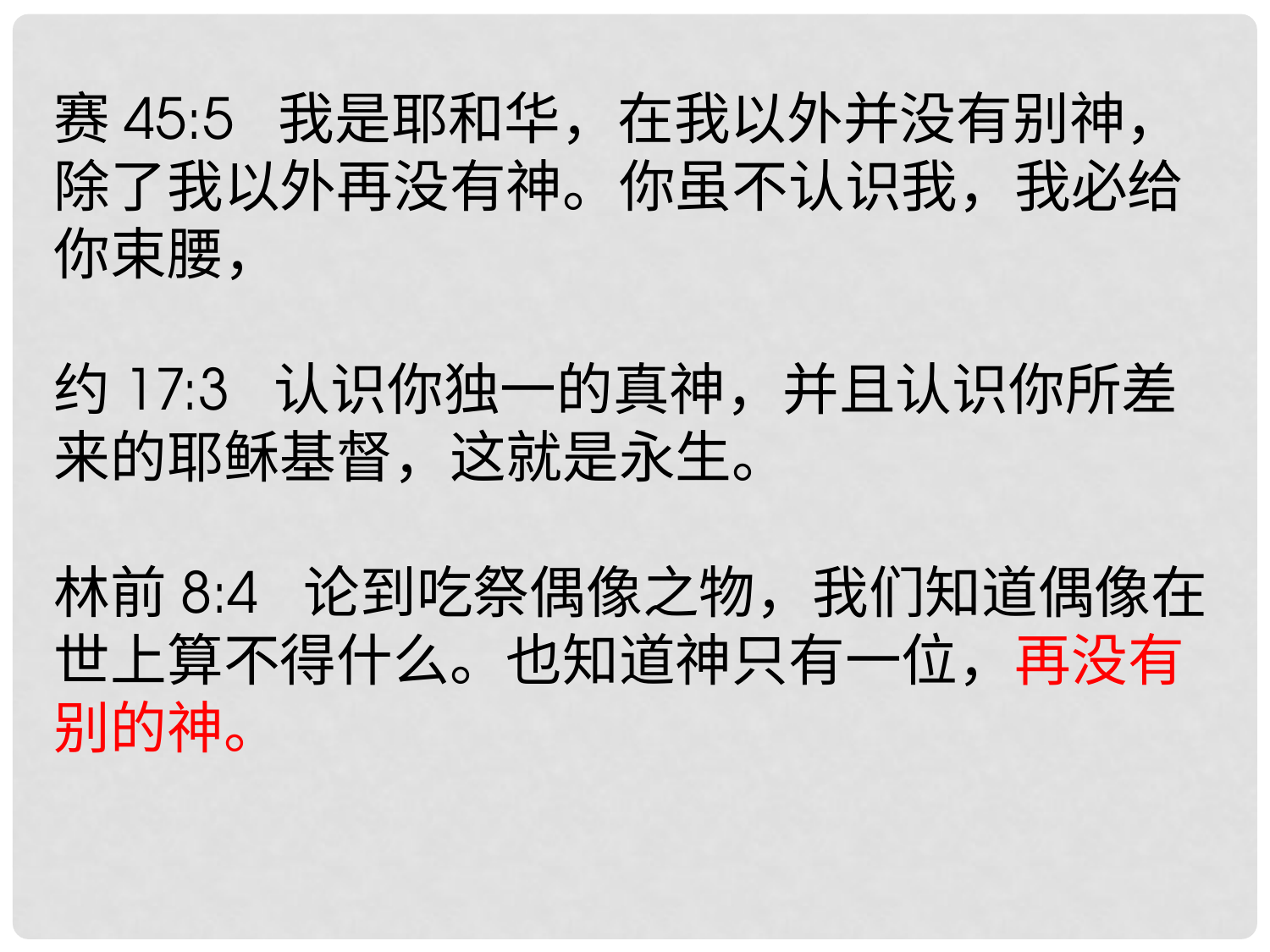

赛45:5  我是耶和华，在我以外并没有别神，除了我以外再没有神。你虽不认识我，我必给你束腰，

约17:3  认识你独一的真神，并且认识你所差来的耶稣基督，这就是永生。

林前8:4  论到吃祭偶像之物，我们知道偶像在世上算不得什么。也知道神只有一位，再没有别的神。